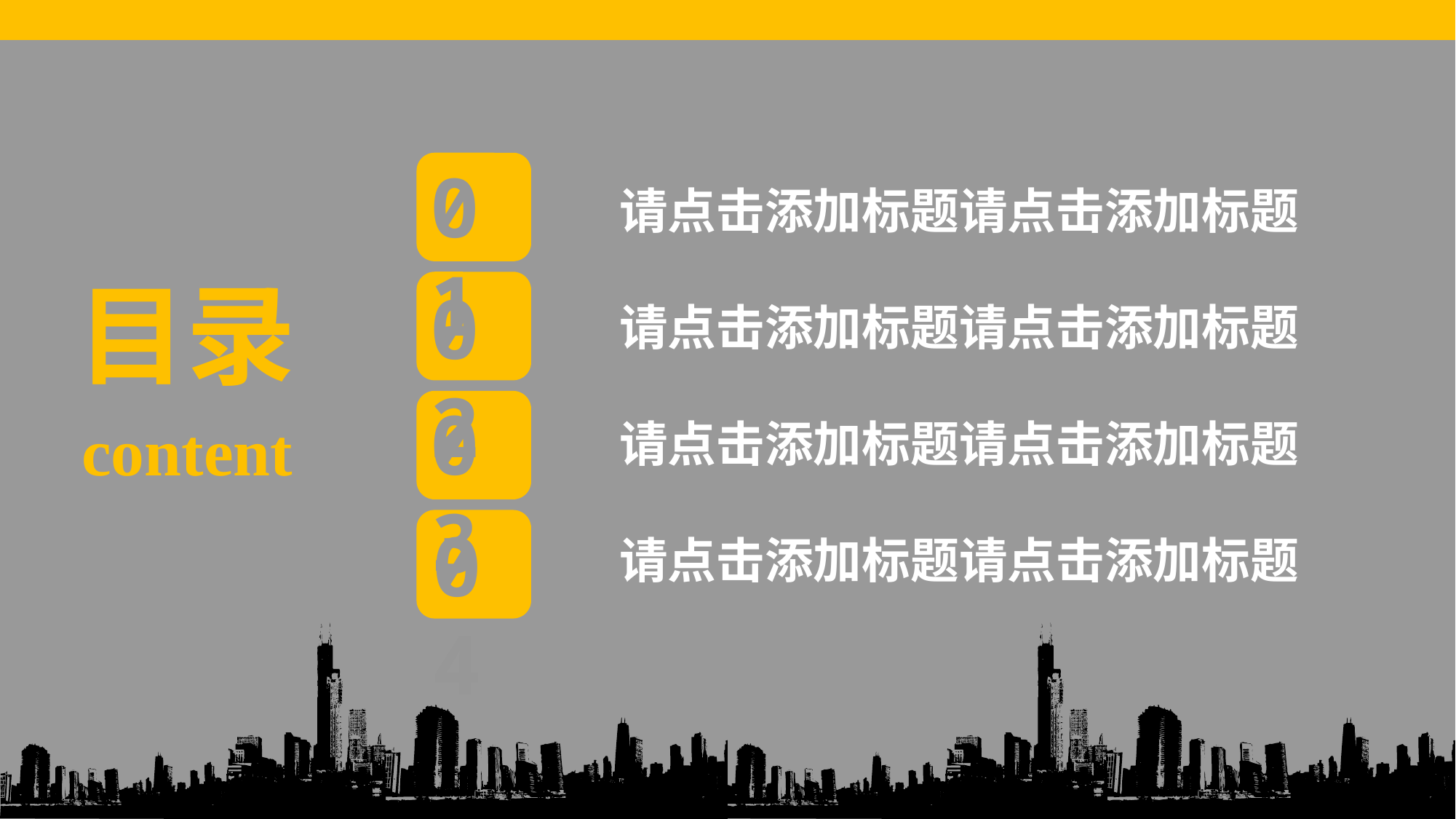

01
请点击添加标题请点击添加标题
目录
02
请点击添加标题请点击添加标题
03
请点击添加标题请点击添加标题
content
04
请点击添加标题请点击添加标题